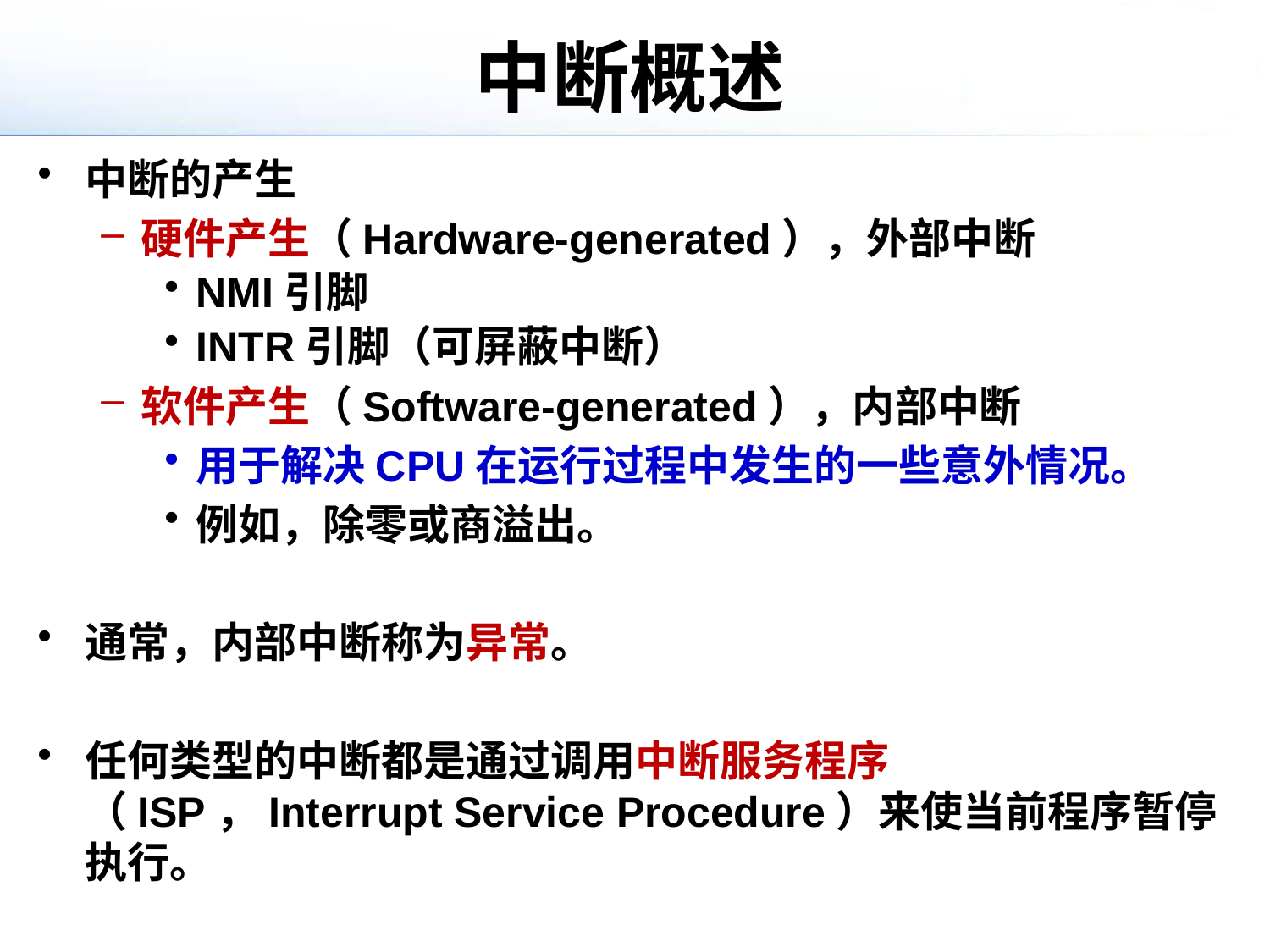

# 中断概述
中断的产生
硬件产生（Hardware-generated），外部中断
NMI引脚
INTR引脚（可屏蔽中断）
软件产生（Software-generated），内部中断
用于解决CPU在运行过程中发生的一些意外情况。
例如，除零或商溢出。

通常，内部中断称为异常。

任何类型的中断都是通过调用中断服务程序（ISP，Interrupt Service Procedure）来使当前程序暂停执行。